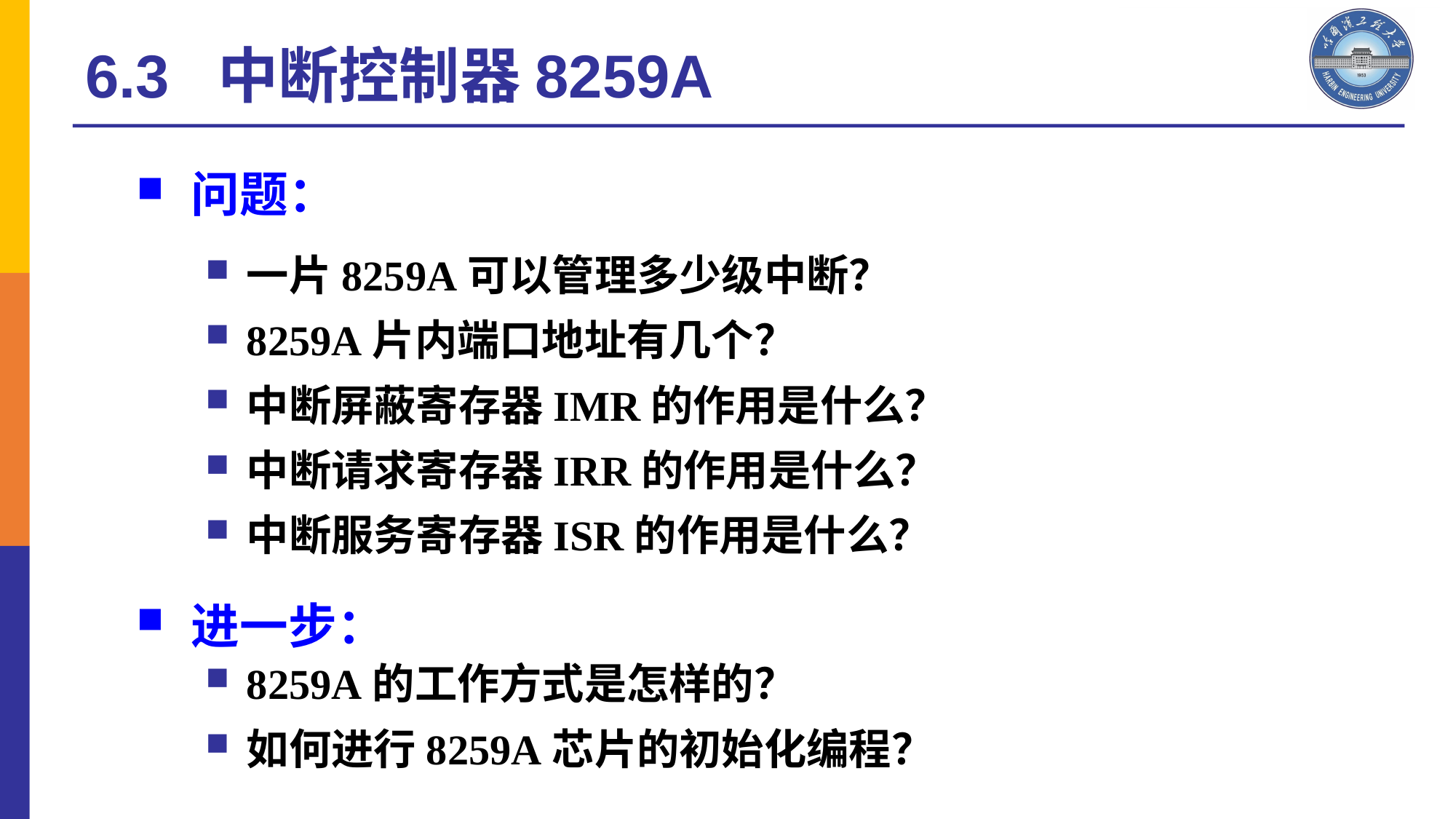

# 6.3  中断控制器8259A
问题：
一片8259A可以管理多少级中断？
8259A片内端口地址有几个？
中断屏蔽寄存器IMR的作用是什么？
中断请求寄存器IRR的作用是什么？
中断服务寄存器ISR的作用是什么？

8259A的工作方式是怎样的？
如何进行8259A芯片的初始化编程？

进一步：